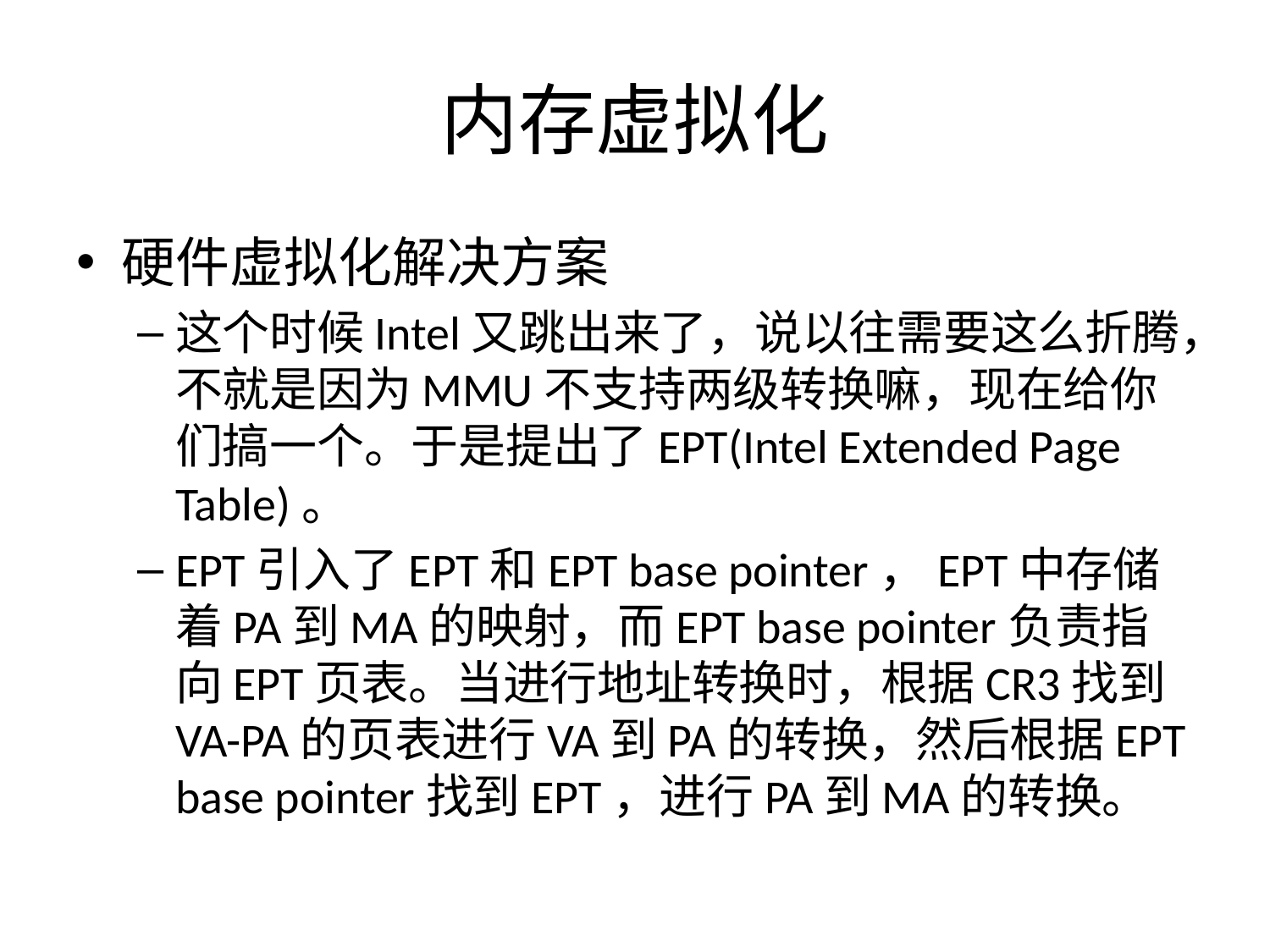

# 内存虚拟化
硬件虚拟化解决方案
这个时候Intel又跳出来了，说以往需要这么折腾，不就是因为MMU不支持两级转换嘛，现在给你们搞一个。于是提出了EPT(Intel Extended Page Table)。
EPT引入了EPT和EPT base pointer，EPT中存储着PA到MA的映射，而EPT base pointer负责指向EPT页表。当进行地址转换时，根据CR3找到VA-PA的页表进行VA到PA的转换，然后根据EPT base pointer找到EPT，进行PA到MA的转换。